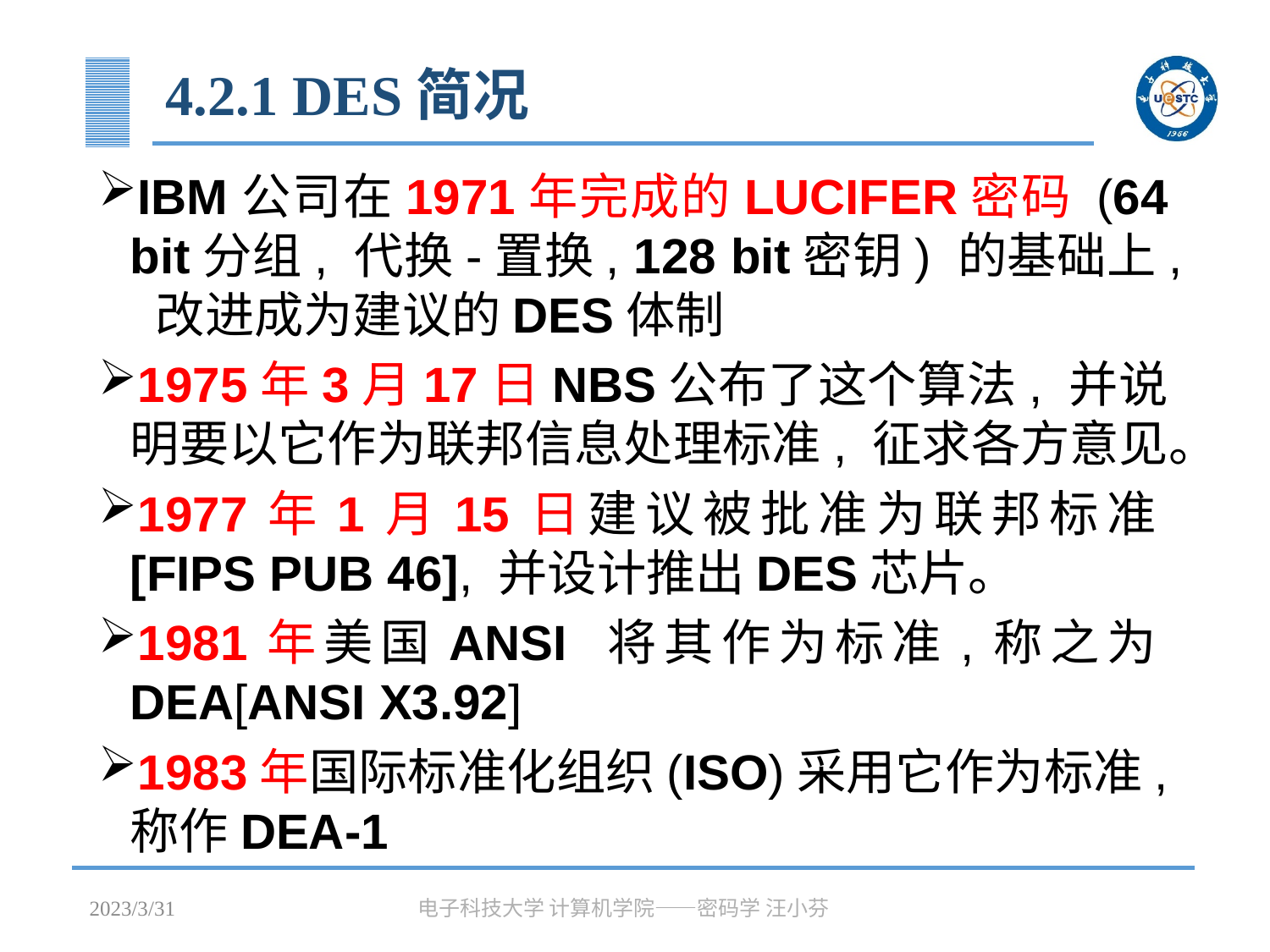

# 4.2.1 DES简况
IBM公司在1971年完成的LUCIFER密码 (64 bit分组, 代换-置换, 128 bit密钥) 的基础上, 改进成为建议的DES体制
1975年3月17日NBS公布了这个算法, 并说明要以它作为联邦信息处理标准, 征求各方意见。
1977年1月15日建议被批准为联邦标准[FIPS PUB 46], 并设计推出DES芯片。
1981年美国ANSI 将其作为标准,称之为DEA[ANSI X3.92]
1983年国际标准化组织(ISO)采用它作为标准, 称作DEA-1

2023/3/31
电子科技大学 计算机学院——密码学 汪小芬